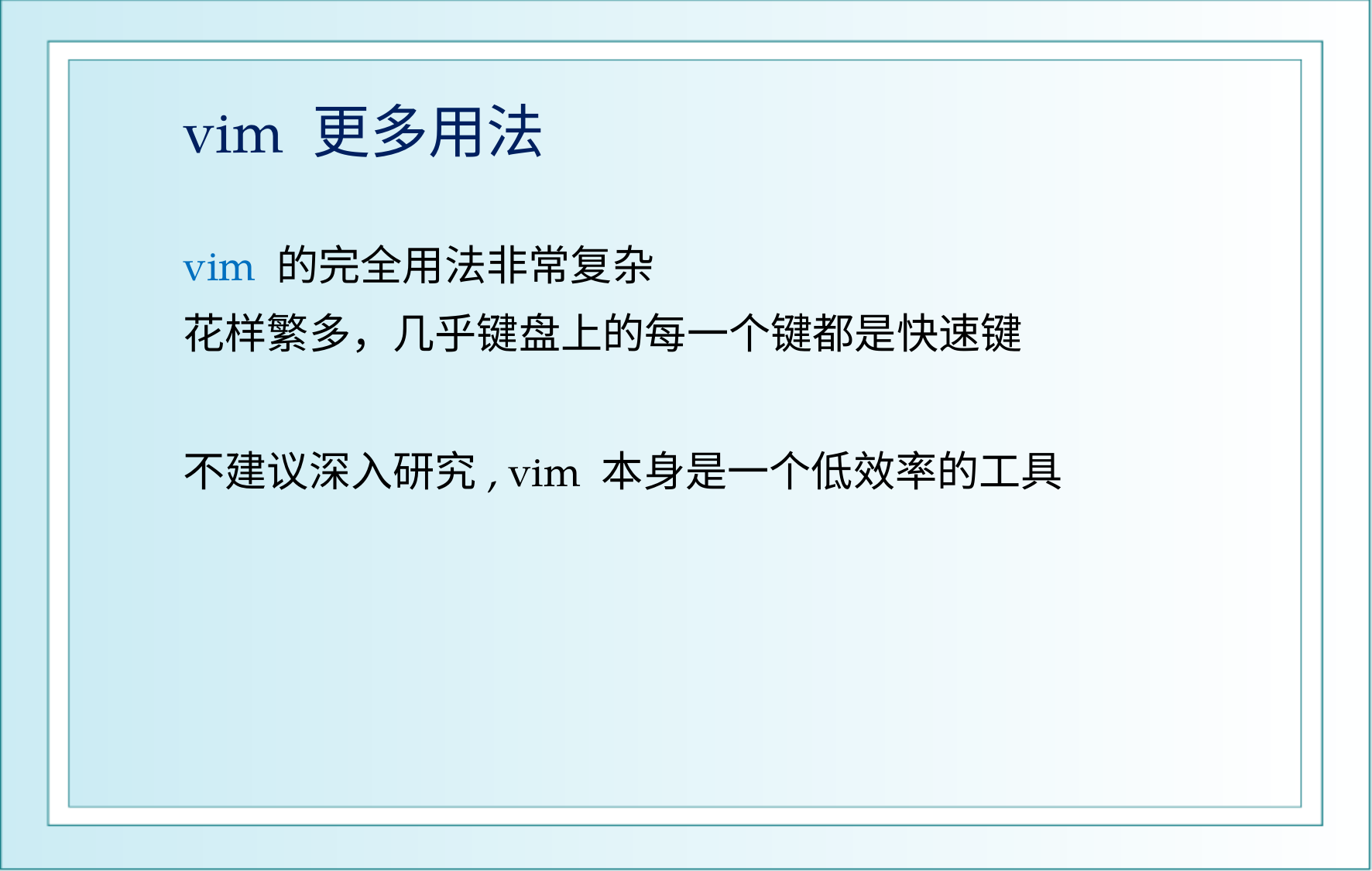

# vim 更多用法
vim 的完全用法非常复杂
花样繁多，几乎键盘上的每一个键都是快速键

不建议深入研究, vim 本身是一个低效率的工具